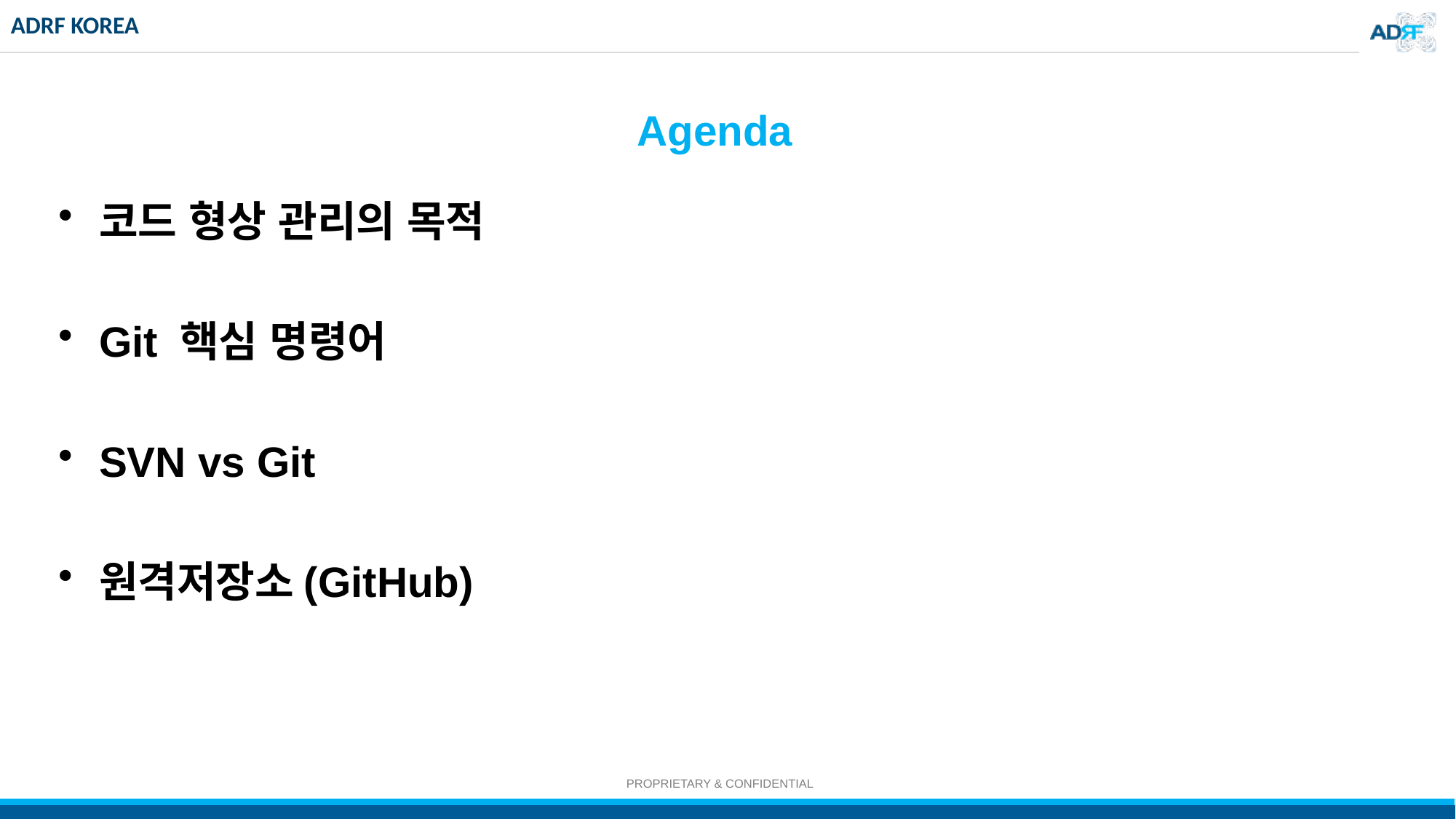

# Agenda
코드 형상 관리의 목적

Git 핵심 명령어

SVN vs Git

원격저장소(GitHub)